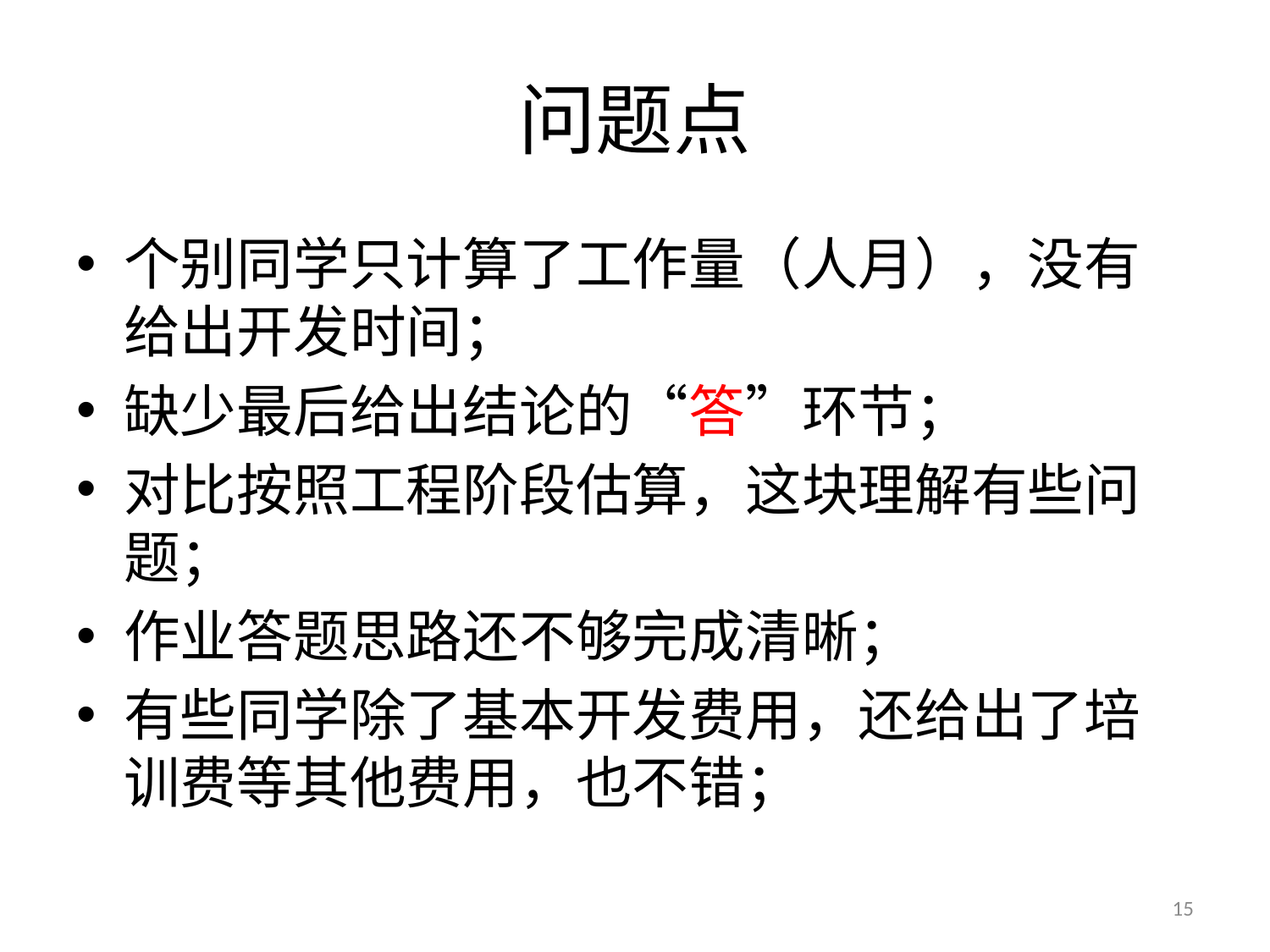

# 问题点
个别同学只计算了工作量（人月），没有给出开发时间；
缺少最后给出结论的“答”环节；
对比按照工程阶段估算，这块理解有些问题；
作业答题思路还不够完成清晰；
有些同学除了基本开发费用，还给出了培训费等其他费用，也不错；

15